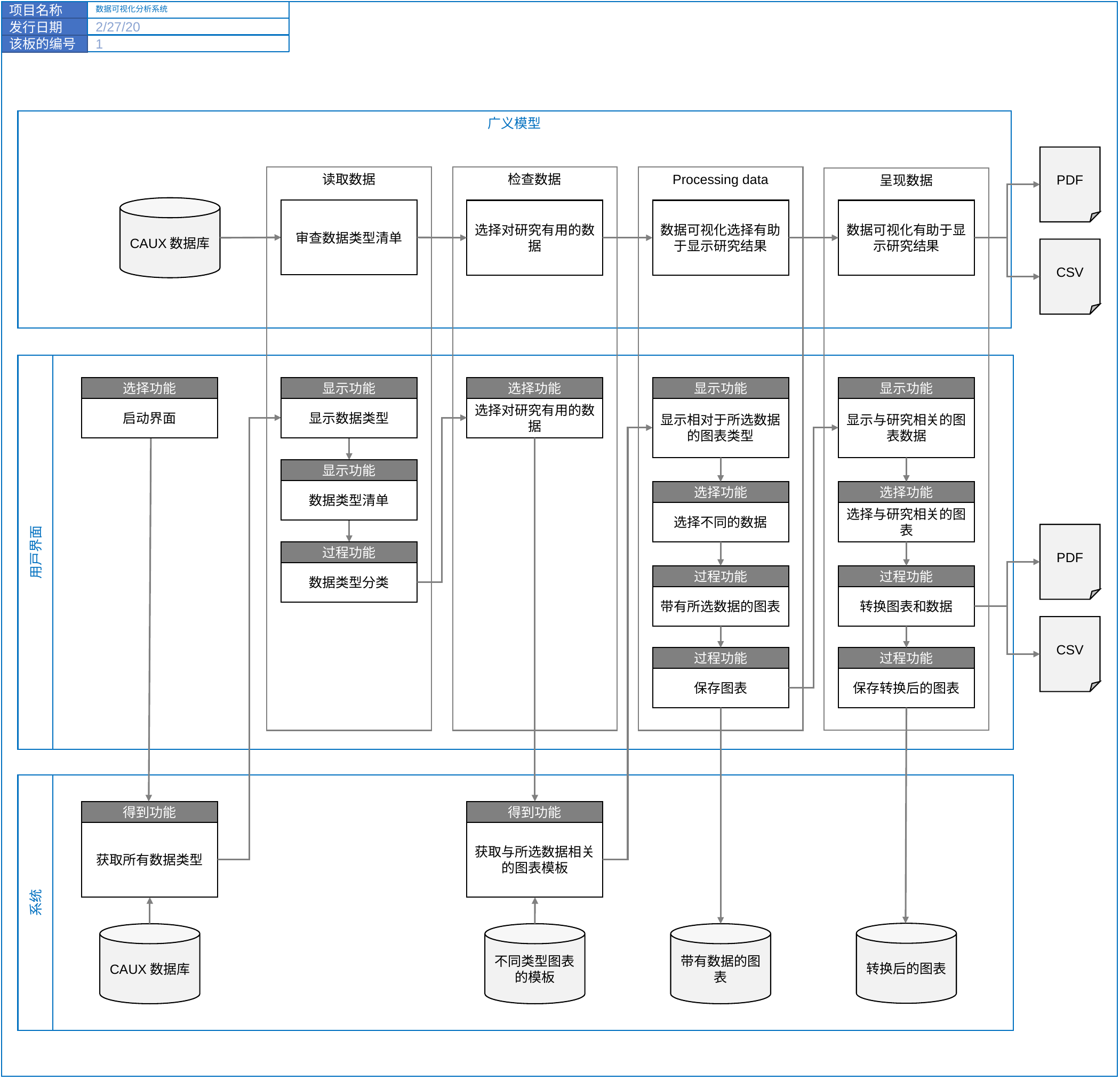

# 数据可视化分析系统
2/27/20
1
广义模型
PDF
读取数据
检查数据
Processing data
呈现数据
CAUX数据库
审查数据类型清单
选择对研究有用的数据
数据可视化选择有助于显示研究结果
数据可视化有助于显示研究结果
CSV

用户界面
选择功能
启动界面
显示功能
显示数据类型
选择功能
选择对研究有用的数据
显示功能
显示相对于所选数据的图表类型
显示功能
显示与研究相关的图表数据
显示功能
数据类型清单
选择功能
选择不同的数据
选择功能
选择与研究相关的图表
PDF
过程功能
数据类型分类
过程功能
带有所选数据的图表
过程功能
转换图表和数据
CSV
过程功能
保存图表
过程功能
保存转换后的图表

系统
得到功能
获取所有数据类型
得到功能
获取与所选数据相关的图表模板
转换后的图表
CAUX数据库
不同类型图表的模板
带有数据的图表